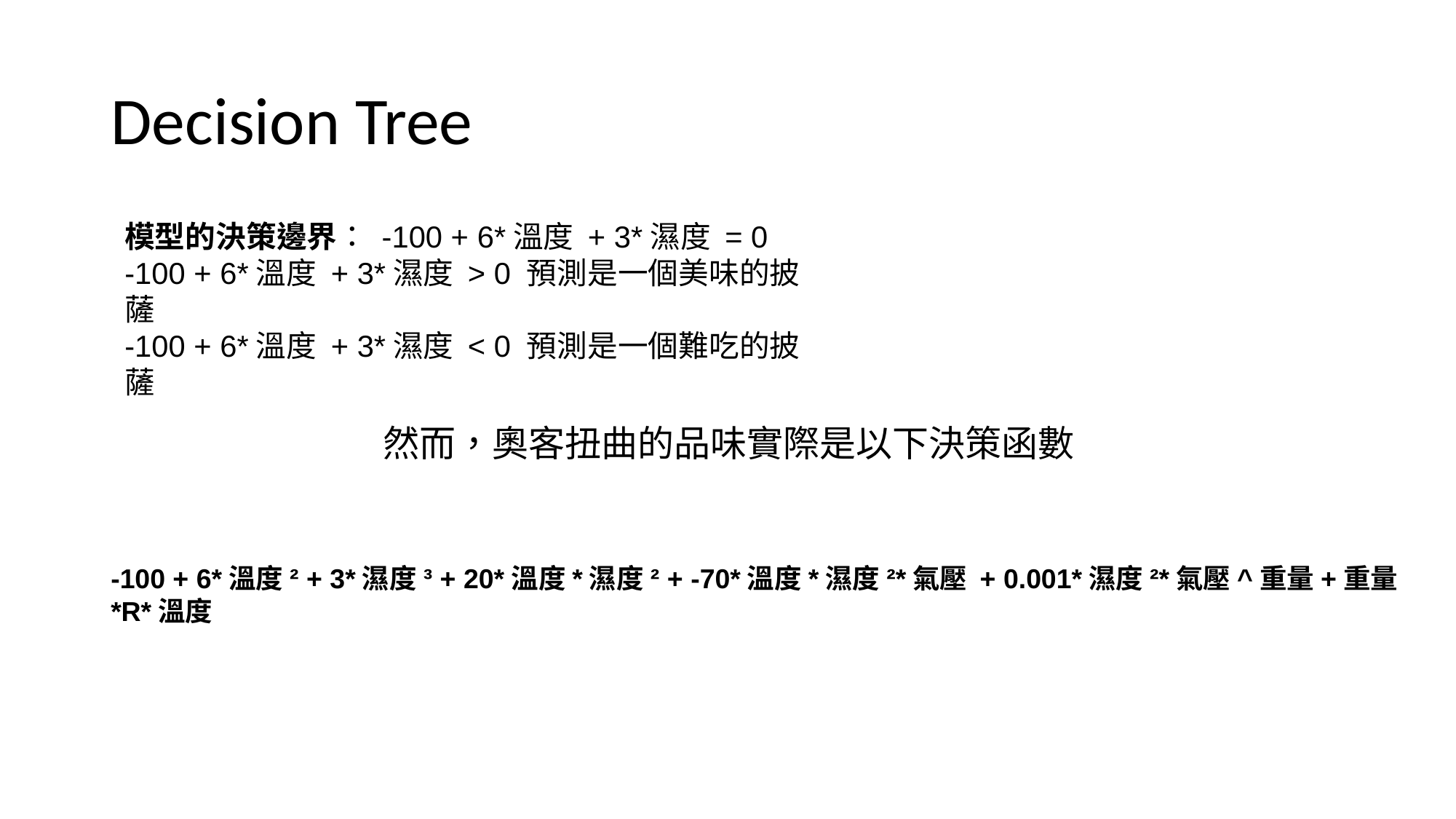

# Decision Tree
模型的決策邊界： -100 + 6*溫度 + 3*濕度 = 0
-100 + 6*溫度 + 3*濕度 > 0 預測是一個美味的披薩
-100 + 6*溫度 + 3*濕度 < 0 預測是一個難吃的披薩
然而，奧客扭曲的品味實際是以下決策函數
-100 + 6*溫度² + 3*濕度³ + 20*溫度*濕度² + -70*溫度*濕度²*氣壓 + 0.001*濕度²*氣壓^重量+重量*R*溫度